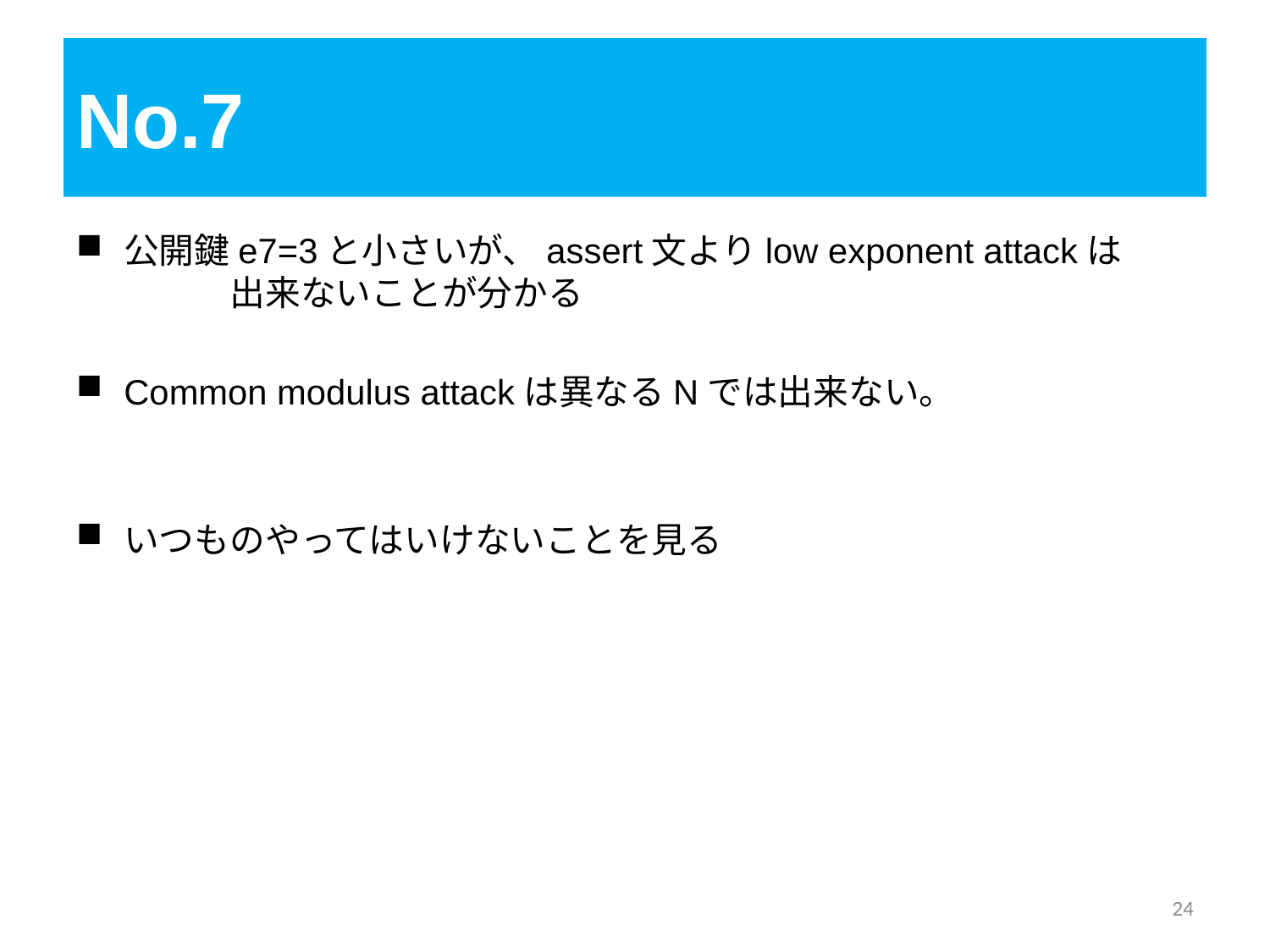

# No.7
公開鍵e7=3と小さいが、assert文よりlow exponent attackは　　　　　出来ないことが分かる

Common modulus attackは異なるNでは出来ない。

いつものやってはいけないことを見る

24